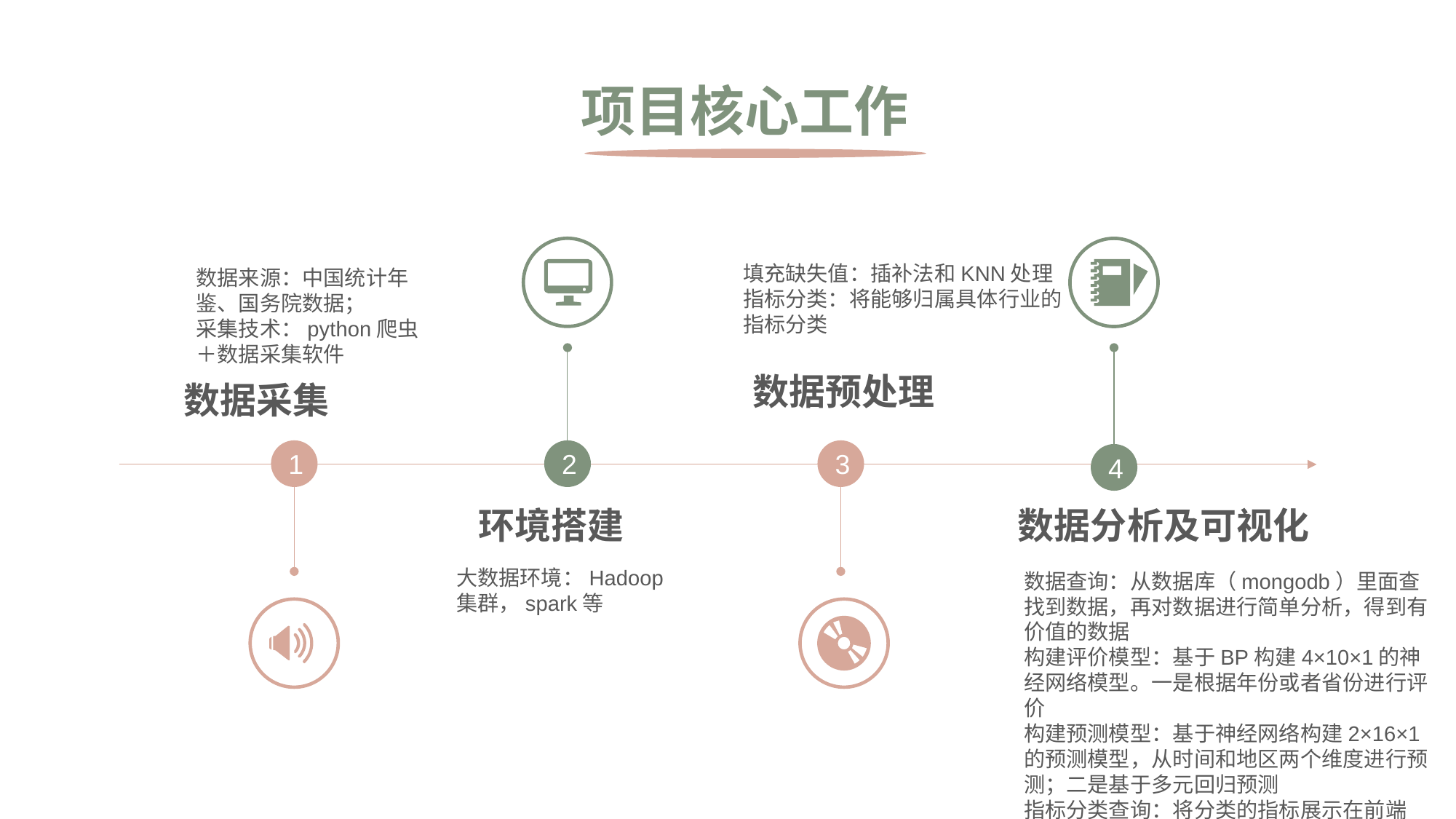

项目核心工作

填充缺失值：插补法和KNN处理
指标分类：将能够归属具体行业的指标分类
数据来源：中国统计年鉴、国务院数据；
采集技术：python爬虫＋数据采集软件

数据预处理
数据采集
2
3
1
4
环境搭建
数据分析及可视化
大数据环境：Hadoop集群，spark等
数据查询：从数据库（mongodb）里面查找到数据，再对数据进行简单分析，得到有价值的数据
构建评价模型：基于BP构建4×10×1的神经网络模型。一是根据年份或者省份进行评价
构建预测模型：基于神经网络构建2×16×1的预测模型，从时间和地区两个维度进行预测；二是基于多元回归预测
指标分类查询：将分类的指标展示在前端